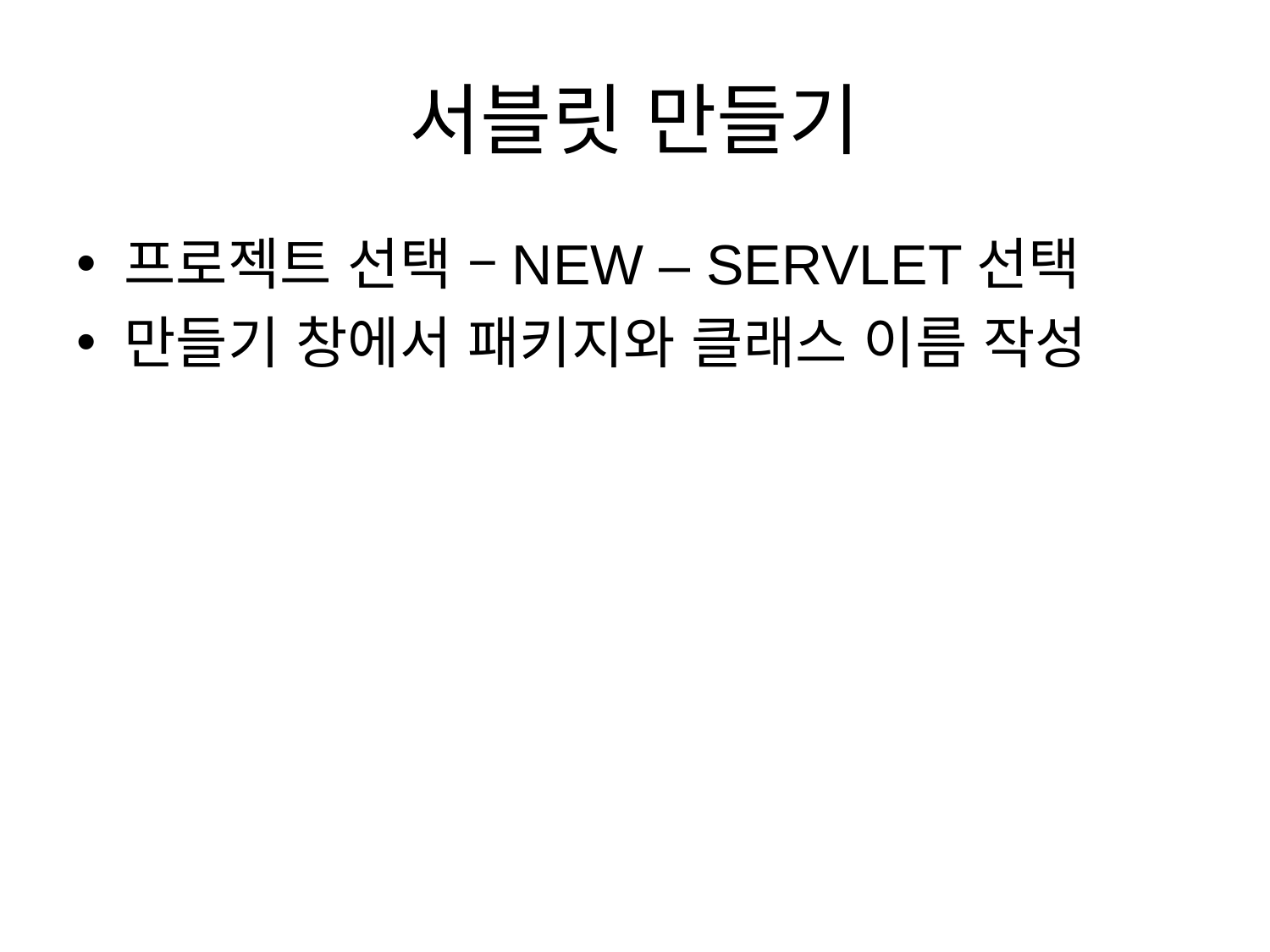

# 서블릿 만들기
프로젝트 선택 –NEW – SERVLET선택
만들기 창에서 패키지와 클래스 이름 작성